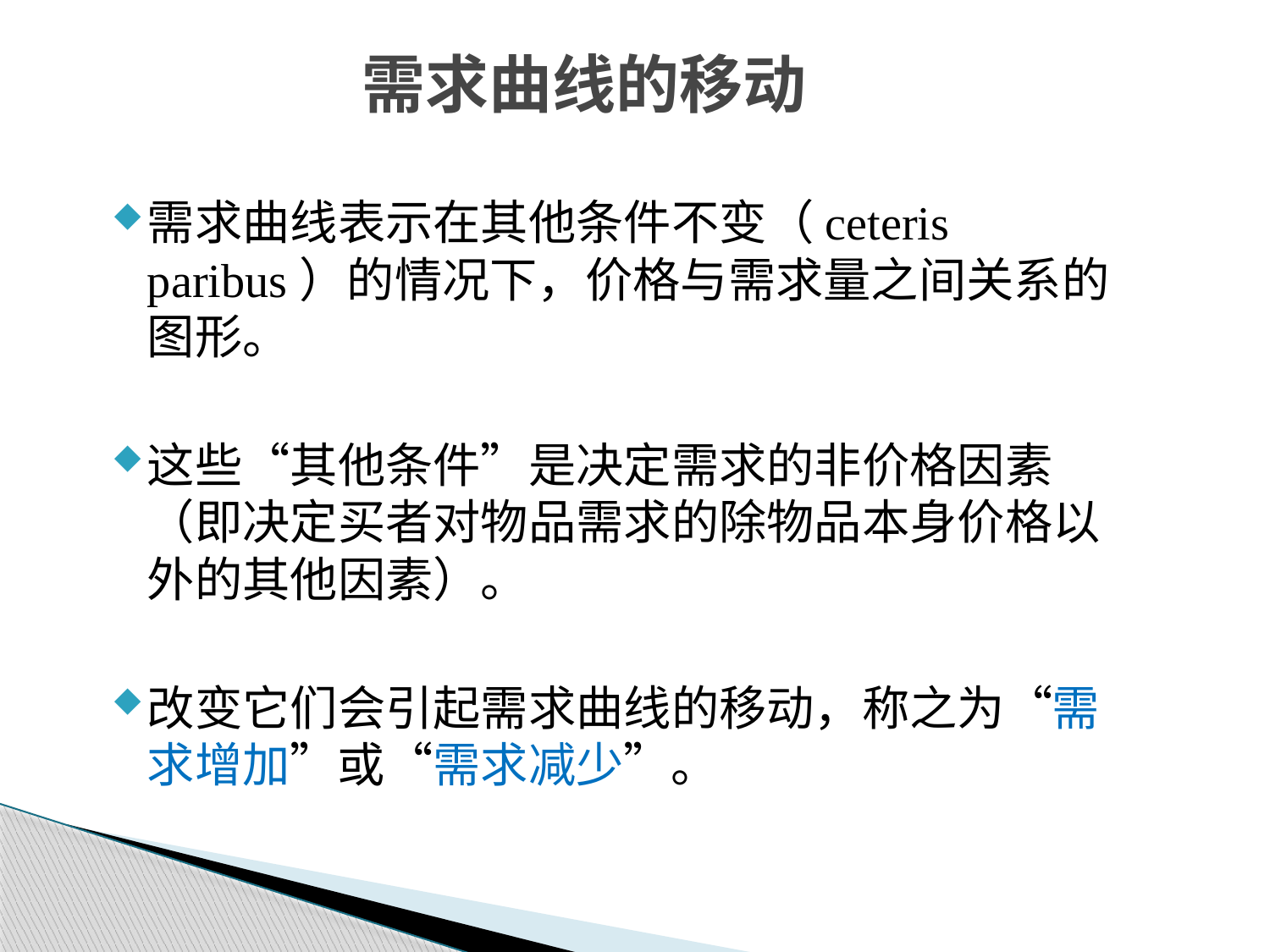

需求曲线的移动
需求曲线表示在其他条件不变（ceteris paribus）的情况下，价格与需求量之间关系的图形。

这些“其他条件”是决定需求的非价格因素（即决定买者对物品需求的除物品本身价格以外的其他因素）。

改变它们会引起需求曲线的移动，称之为“需求增加”或“需求减少”。